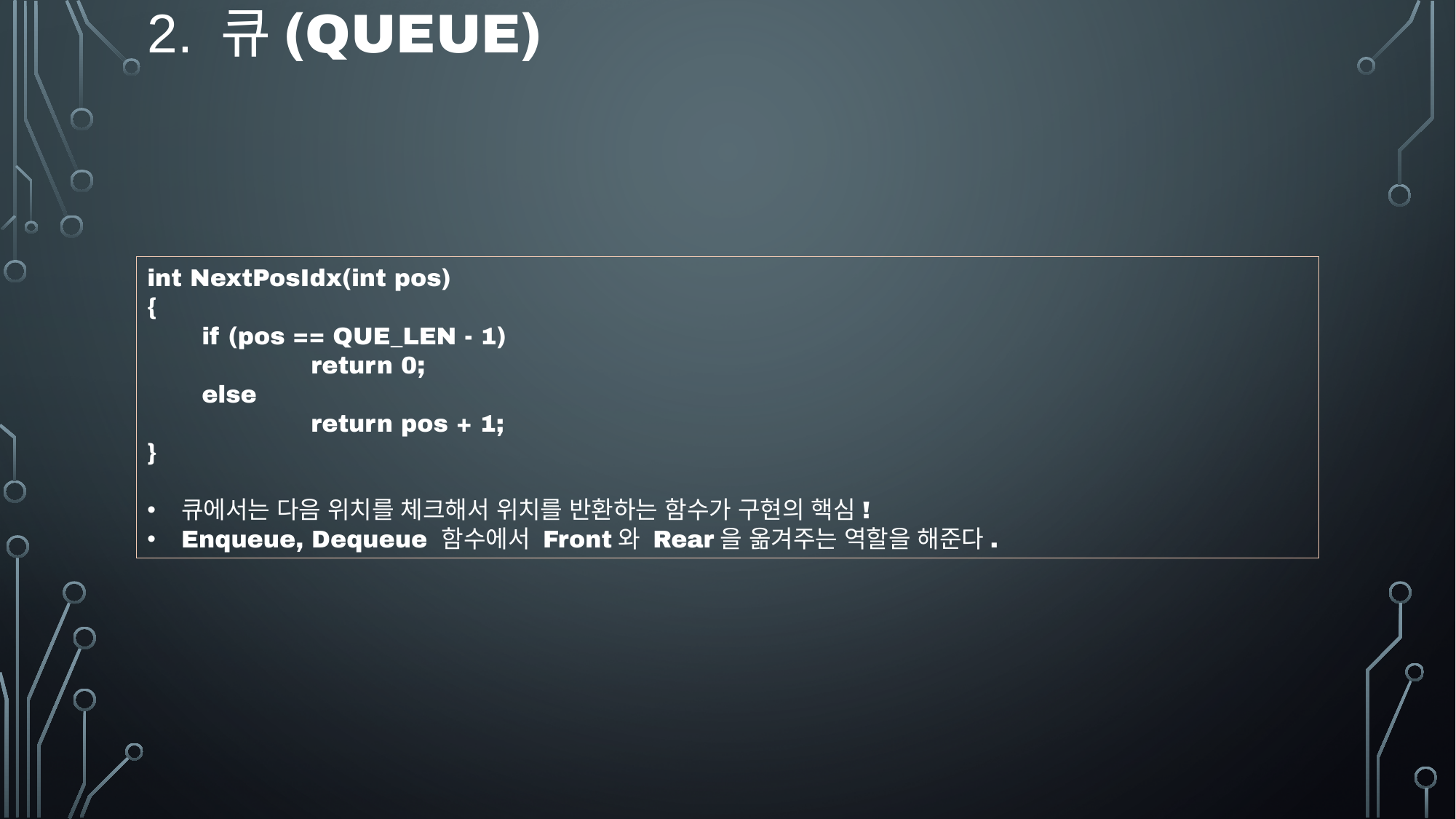

# 2. 큐(queue)
int NextPosIdx(int pos)
{
if (pos == QUE_LEN - 1)
	return 0;
else
	return pos + 1;
}

큐에서는 다음 위치를 체크해서 위치를 반환하는 함수가 구현의 핵심!
Enqueue, Dequeue 함수에서 Front와 Rear을 옮겨주는 역할을 해준다.